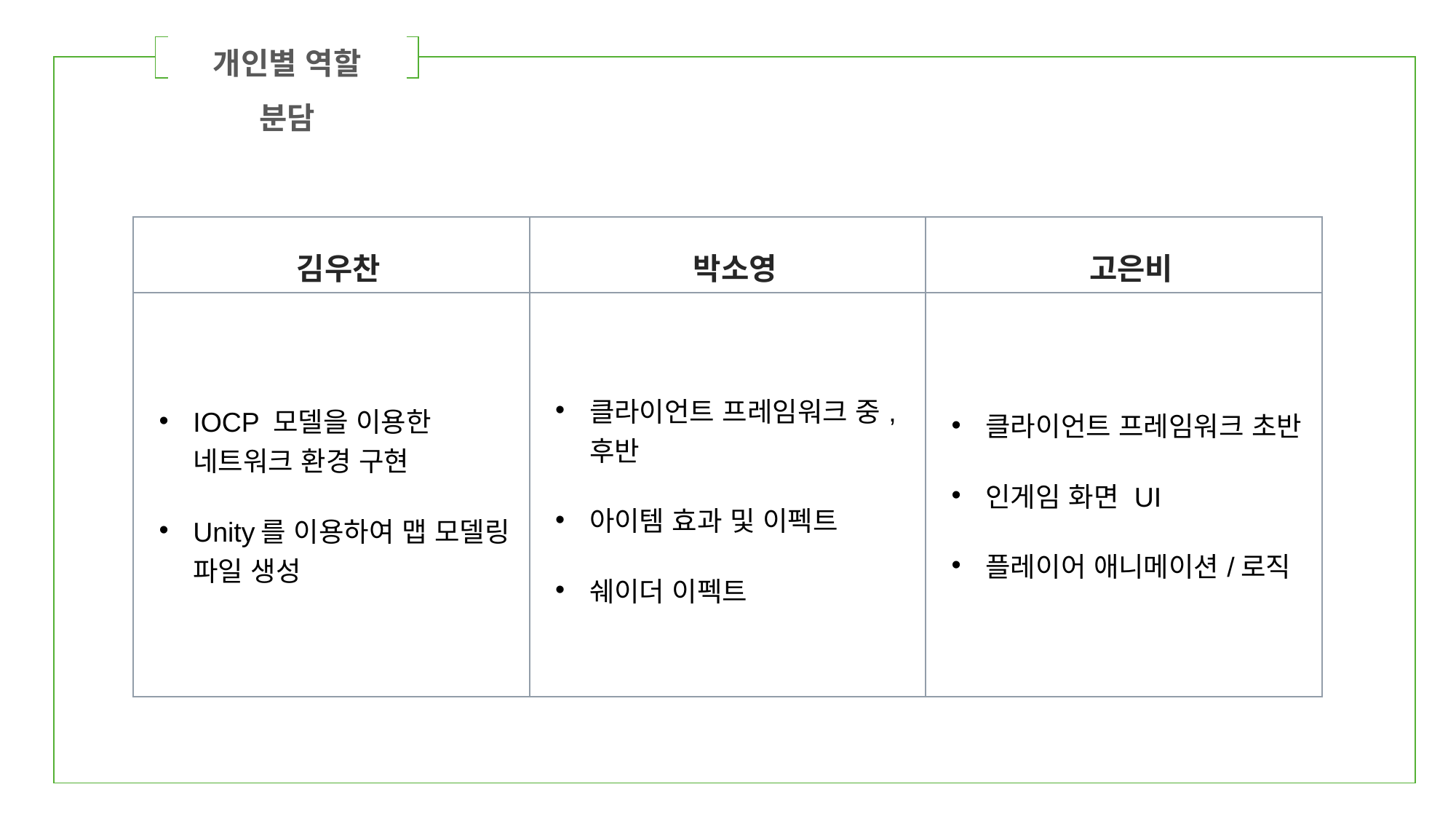

개인별 역할 분담
|  | ㅂ |  |
| --- | --- | --- |

| 김우찬 | 박소영 | 고은비 |
| --- | --- | --- |
| IOCP 모델을 이용한 네트워크 환경 구현 Unity를 이용하여 맵 모델링 파일 생성 | 클라이언트 프레임워크 중,후반 아이템 효과 및 이펙트 쉐이더 이펙트 | 클라이언트 프레임워크 초반 인게임 화면 UI 플레이어 애니메이션/로직 |